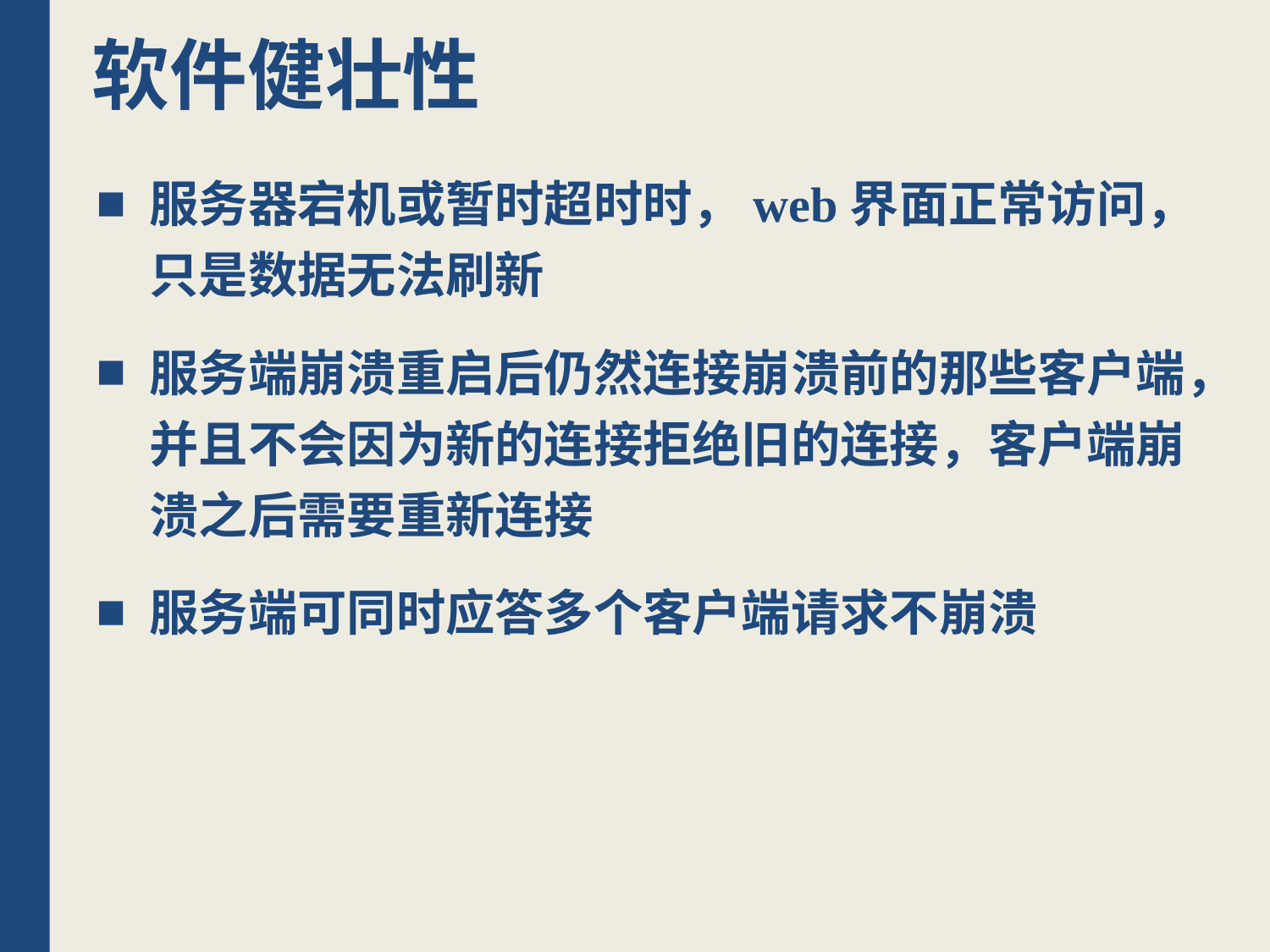

# 软件健壮性
服务器宕机或暂时超时时，web界面正常访问，只是数据无法刷新
服务端崩溃重启后仍然连接崩溃前的那些客户端，并且不会因为新的连接拒绝旧的连接，客户端崩溃之后需要重新连接
服务端可同时应答多个客户端请求不崩溃